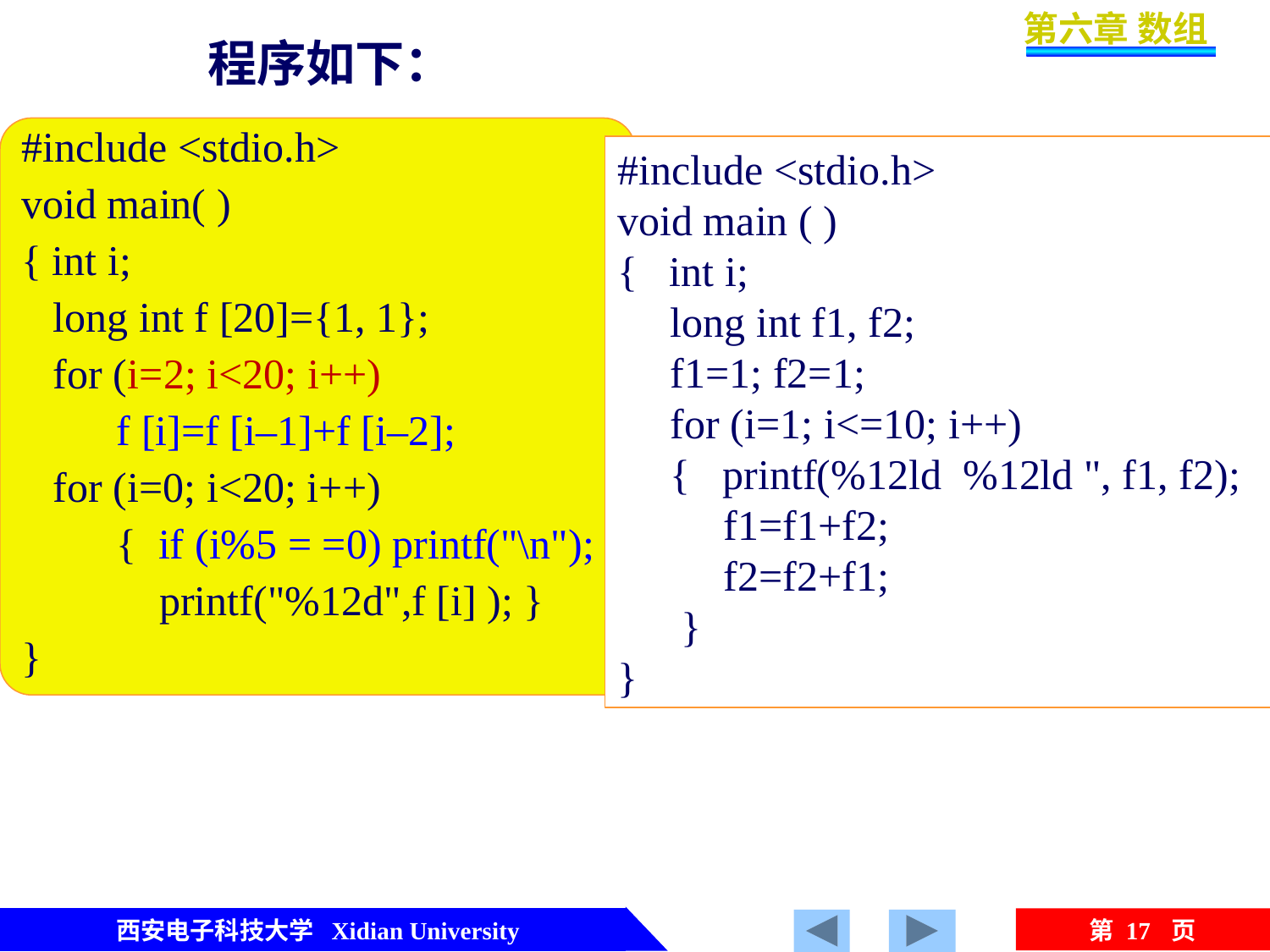

第六章 数组

程序如下：
#include <stdio.h>
void main( )
{ int i;
   long int f [20]={1, 1};
   for (i=2; i<20; i++)
         f [i]=f [i–1]+f [i–2];
   for (i=0; i<20; i++)
         {  if (i%5 = =0) printf("\n");
             printf("%12d",f [i] ); }
}
#include <stdio.h>
void main ( )
{   int i;
     long int f1, f2;
     f1=1; f2=1;
     for (i=1; i<=10; i++)
     {   printf(%12ld  %12ld ", f1, f2);
          f1=f1+f2;
          f2=f2+f1;
      }
}